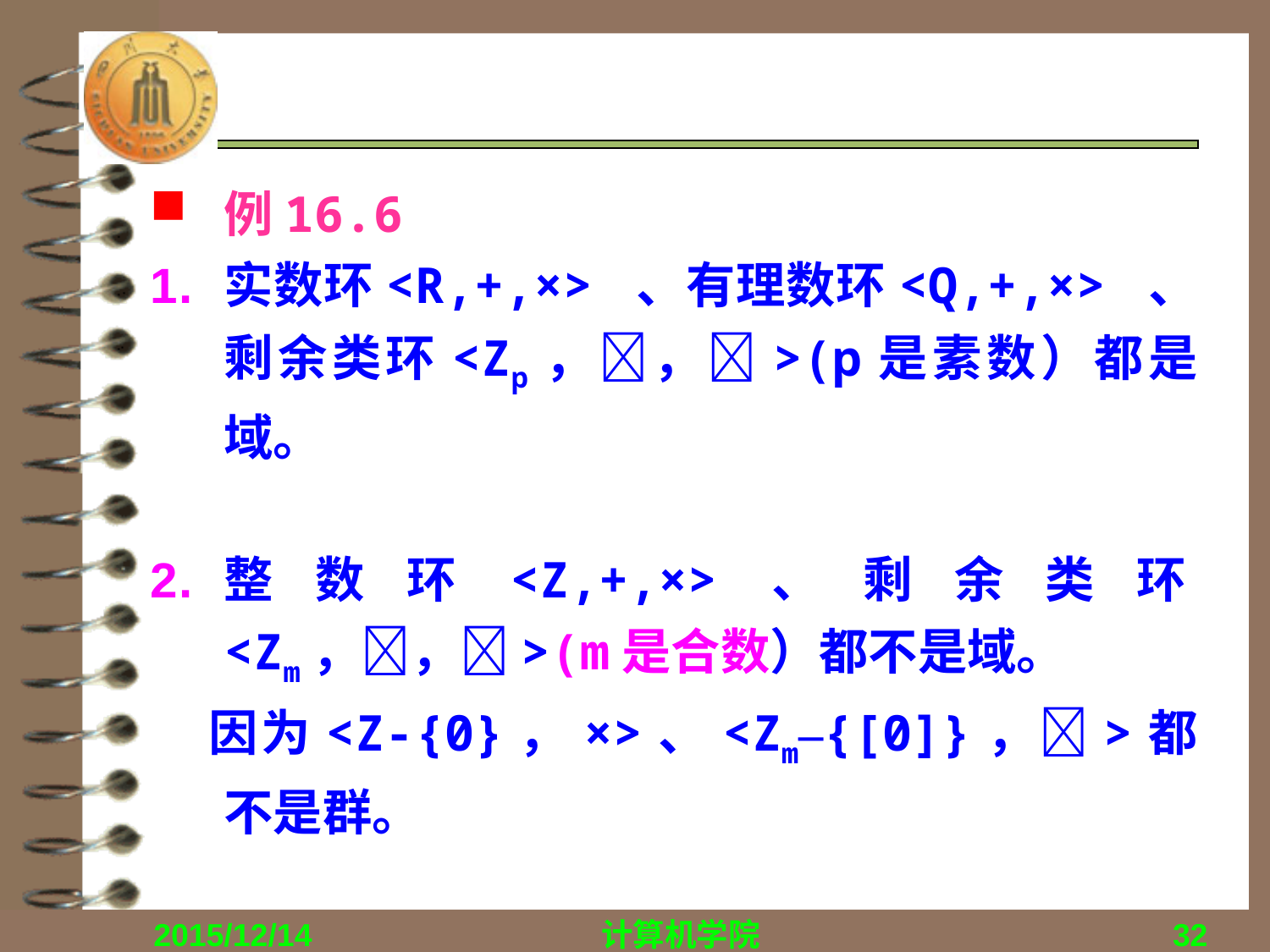

#
例16.6
实数环<R,+,×> 、有理数环<Q,+,×> 、剩余类环<Zp，⊕，⊗>(p是素数）都是域。

整数环<Z,+,×>、剩余类环<Zm，⊕，⊗>(m是合数）都不是域。
   因为<Z-{0}，×>、<Zm–{[0]}，⊗>都不是群。

2015/12/14
计算机学院
32